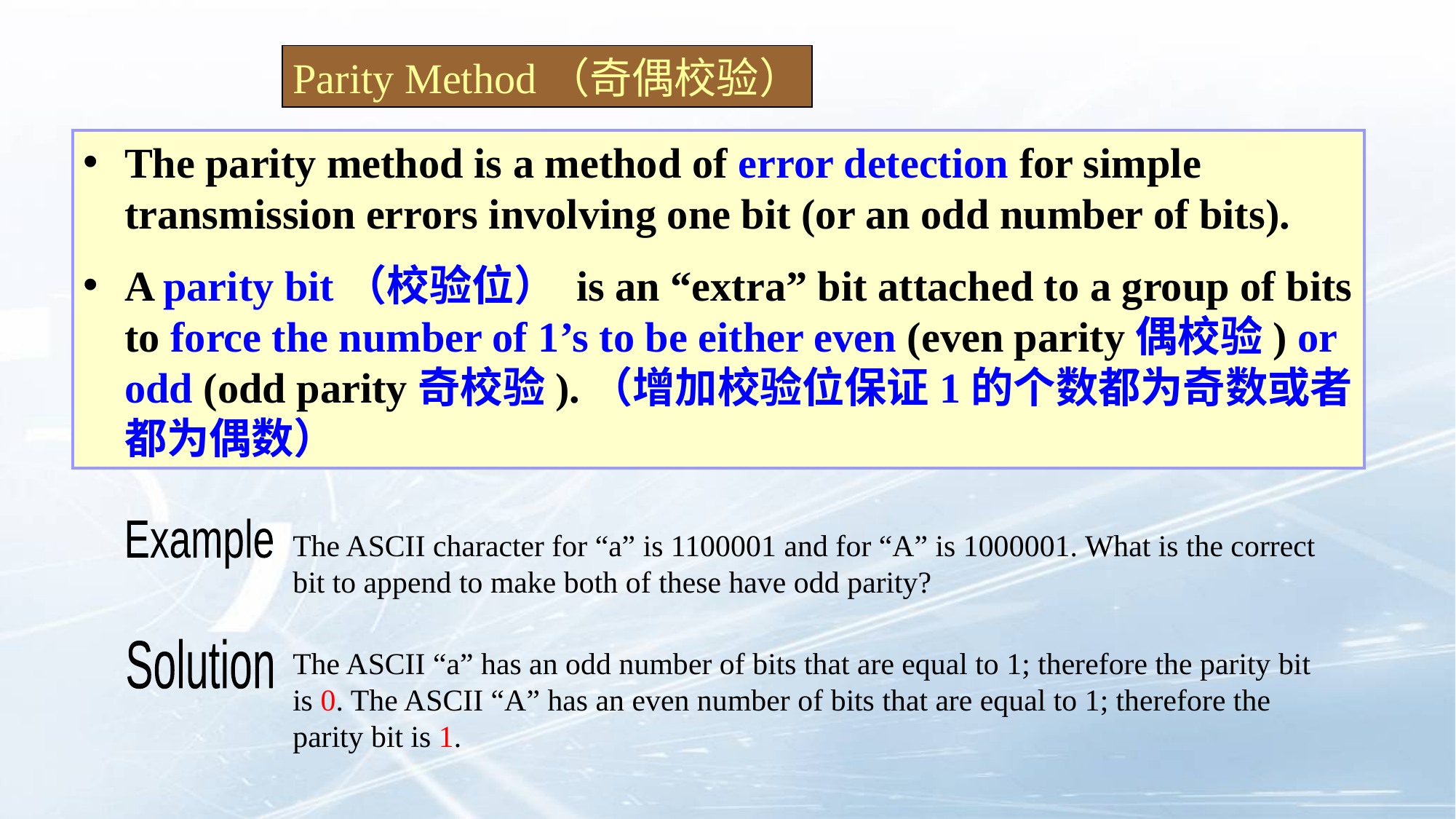

Parity Method（奇偶校验）
The parity method is a method of error detection for simple transmission errors involving one bit (or an odd number of bits).
A parity bit（校验位） is an “extra” bit attached to a group of bits to force the number of 1’s to be either even (even parity偶校验) or odd (odd parity奇校验).（增加校验位保证1的个数都为奇数或者都为偶数）

Example
The ASCII character for “a” is 1100001 and for “A” is 1000001. What is the correct bit to append to make both of these have odd parity?
Solution
The ASCII “a” has an odd number of bits that are equal to 1; therefore the parity bit is 0. The ASCII “A” has an even number of bits that are equal to 1; therefore the parity bit is 1.